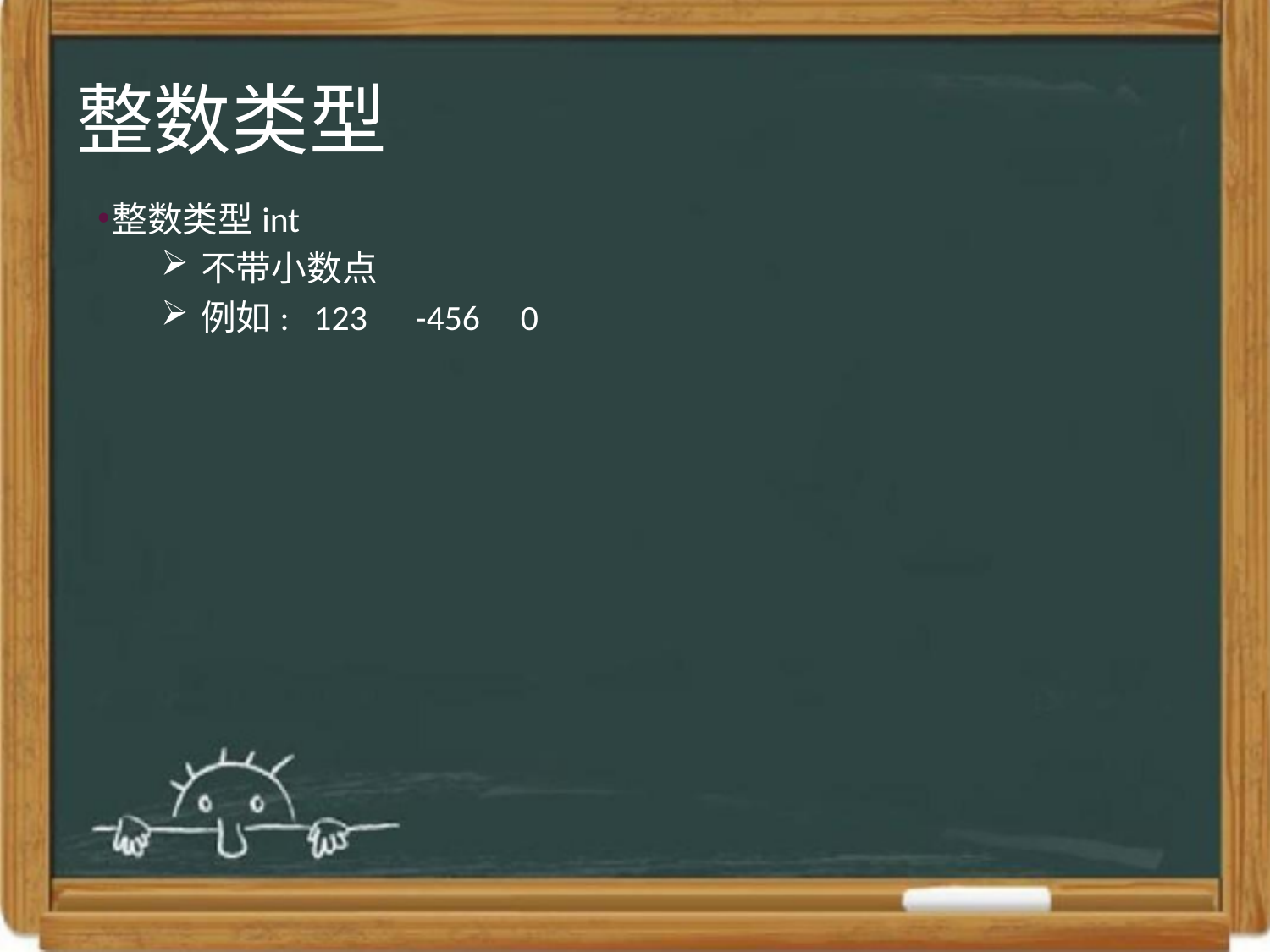

# 整数类型
整数类型int
不带小数点
例如:   123      -456     0